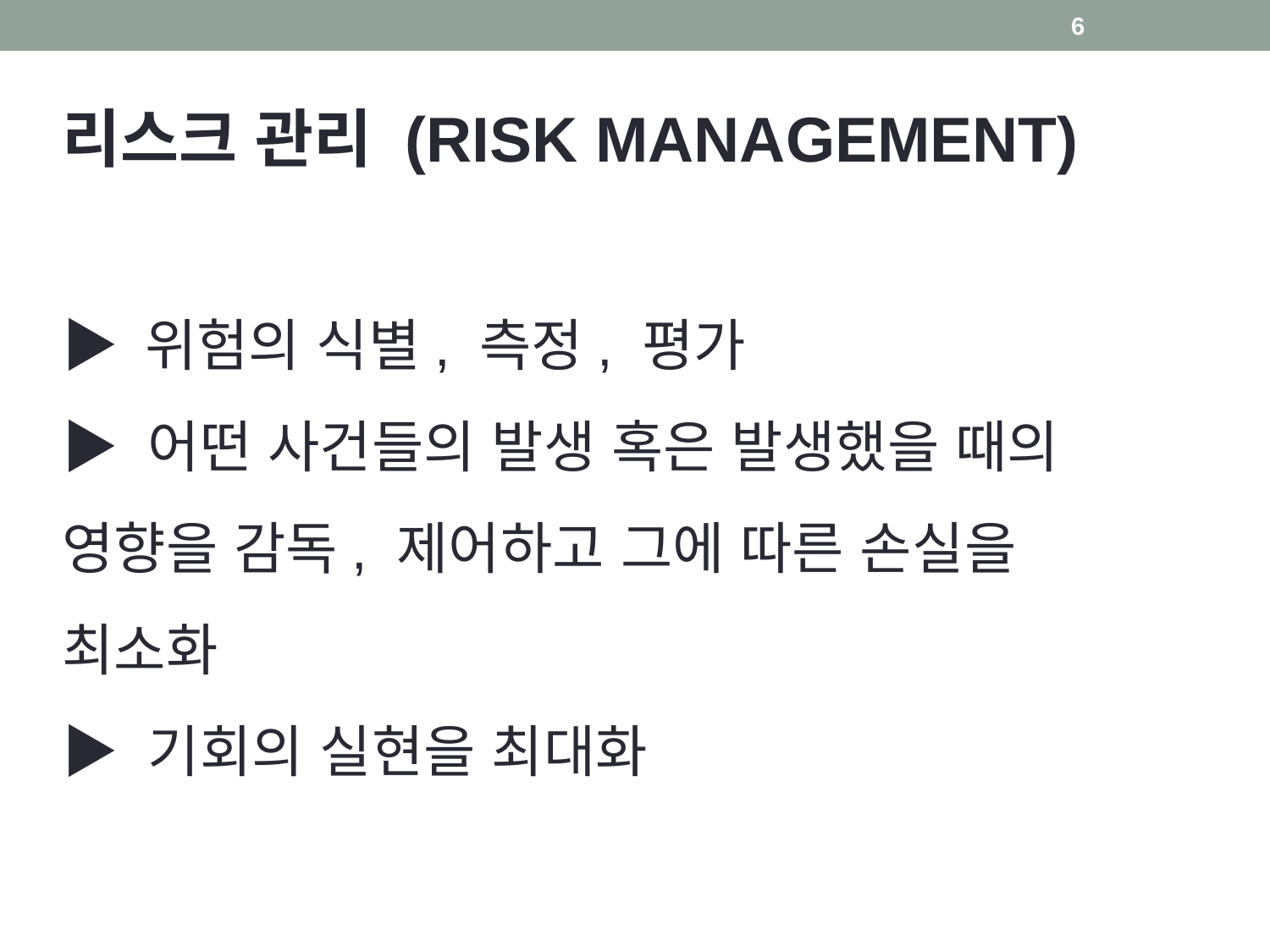

6
리스크 관리 (RISK MANAGEMENT)
▶ 위험의 식별, 측정, 평가
▶ 어떤 사건들의 발생 혹은 발생했을 때의 영향을 감독, 제어하고 그에 따른 손실을 최소화
▶ 기회의 실현을 최대화